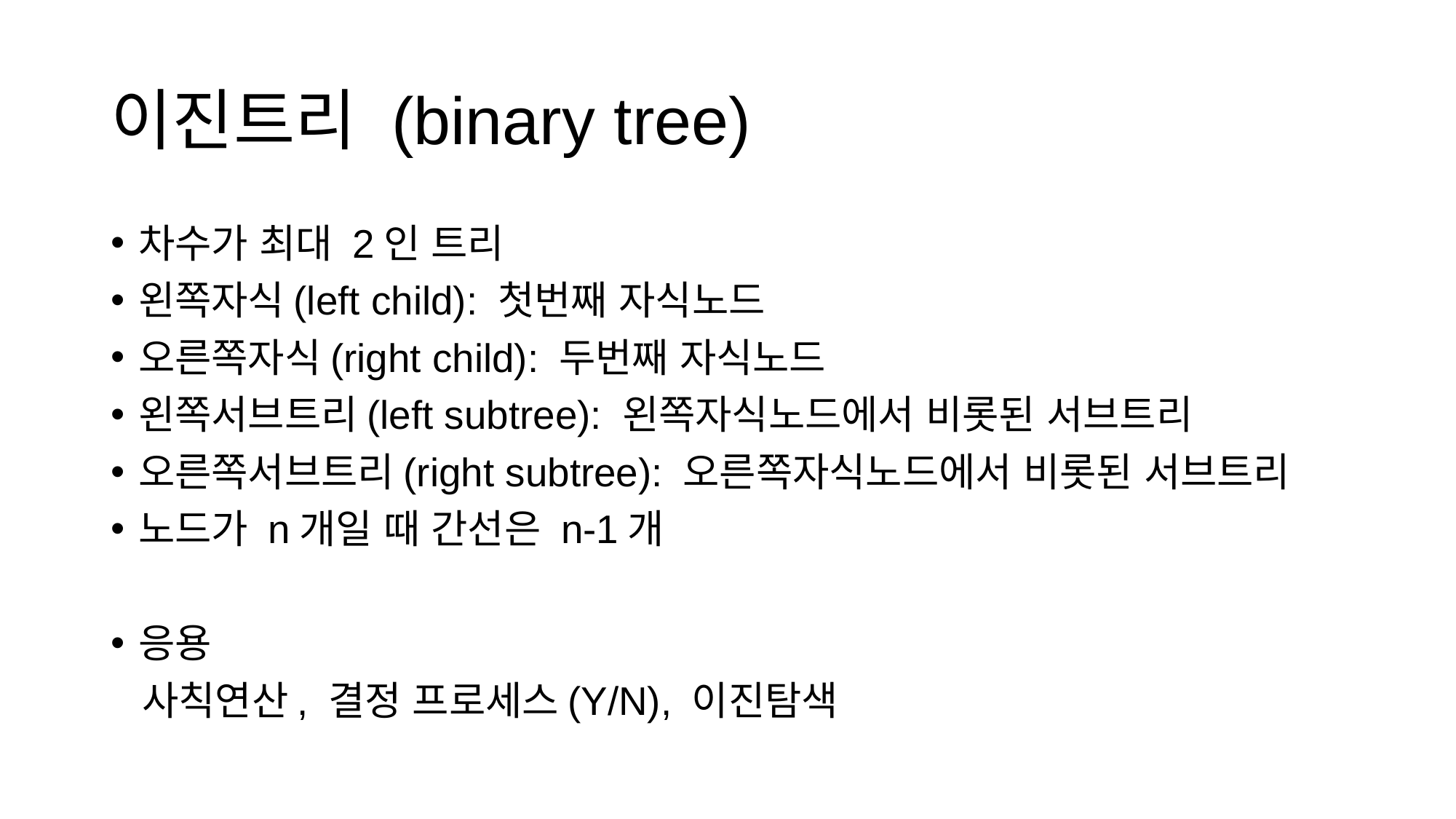

# 이진트리 (binary tree)
차수가 최대 2인 트리
왼쪽자식(left child): 첫번째 자식노드
오른쪽자식(right child): 두번째 자식노드
왼쪽서브트리(left subtree): 왼쪽자식노드에서 비롯된 서브트리
오른쪽서브트리(right subtree): 오른쪽자식노드에서 비롯된 서브트리
노드가 n개일 때 간선은 n-1개

응용
  사칙연산, 결정 프로세스(Y/N), 이진탐색